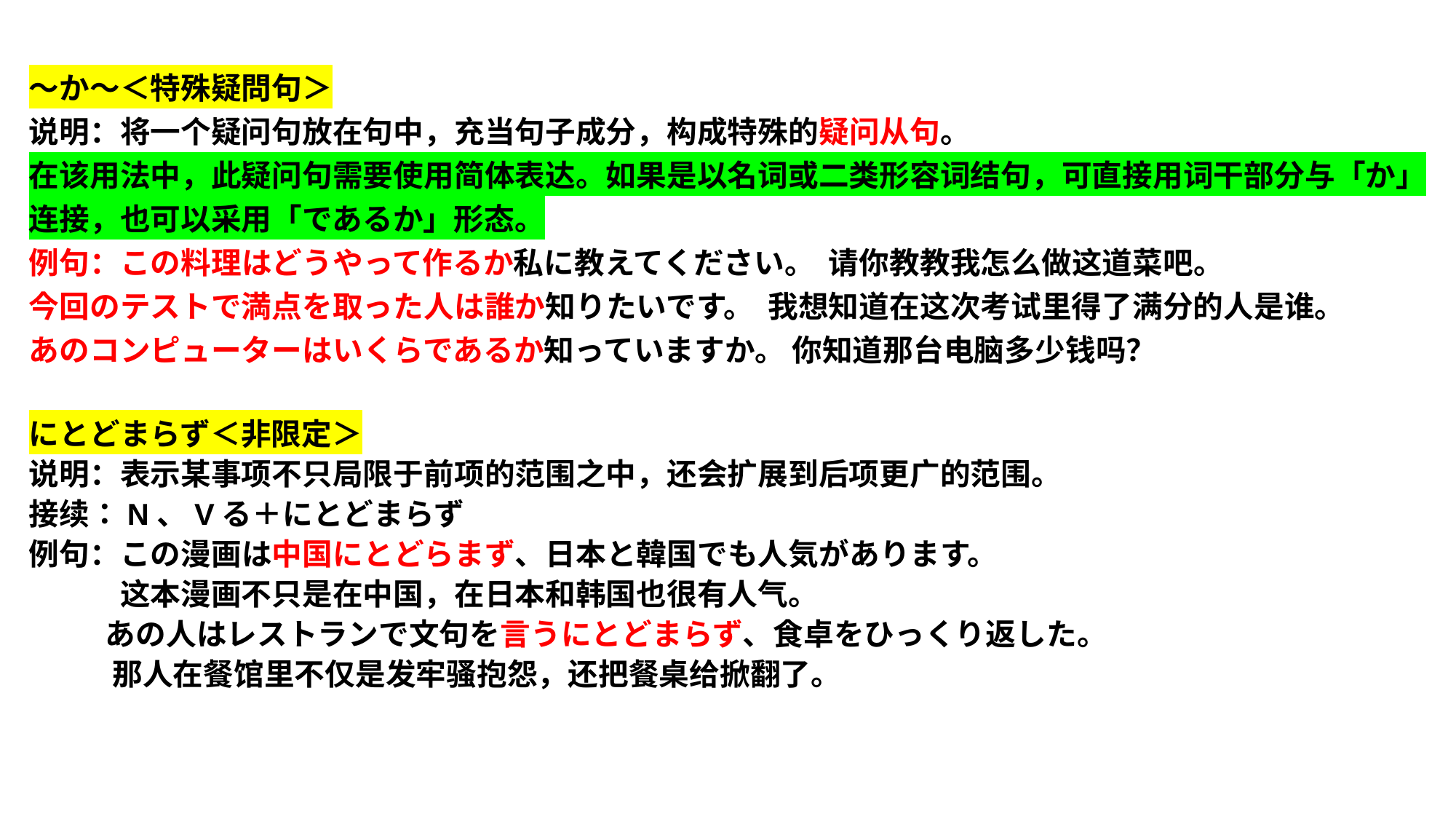

～か～＜特殊疑問句＞
说明：将一个疑问句放在句中，充当句子成分，构成特殊的疑问从句。
在该用法中，此疑问句需要使用简体表达。如果是以名词或二类形容词结句，可直接用词干部分与「か」连接，也可以采用「であるか」形态。
例句：この料理はどうやって作るか私に教えてください。  请你教教我怎么做这道菜吧。
今回のテストで満点を取った人は誰か知りたいです。  我想知道在这次考试里得了满分的人是谁。
あのコンピューターはいくらであるか知っていますか。 你知道那台电脑多少钱吗？

にとどまらず＜非限定＞
说明：表示某事项不只局限于前项的范围之中，还会扩展到后项更广的范围。
接续：N、Vる＋にとどまらず
例句：この漫画は中国にとどらまず、日本と韓国でも人気があります。
　　　这本漫画不只是在中国，在日本和韩国也很有人气。
          あの人はレストランで文句を言うにとどまらず、食卓をひっくり返した。
           那人在餐馆里不仅是发牢骚抱怨，还把餐桌给掀翻了。